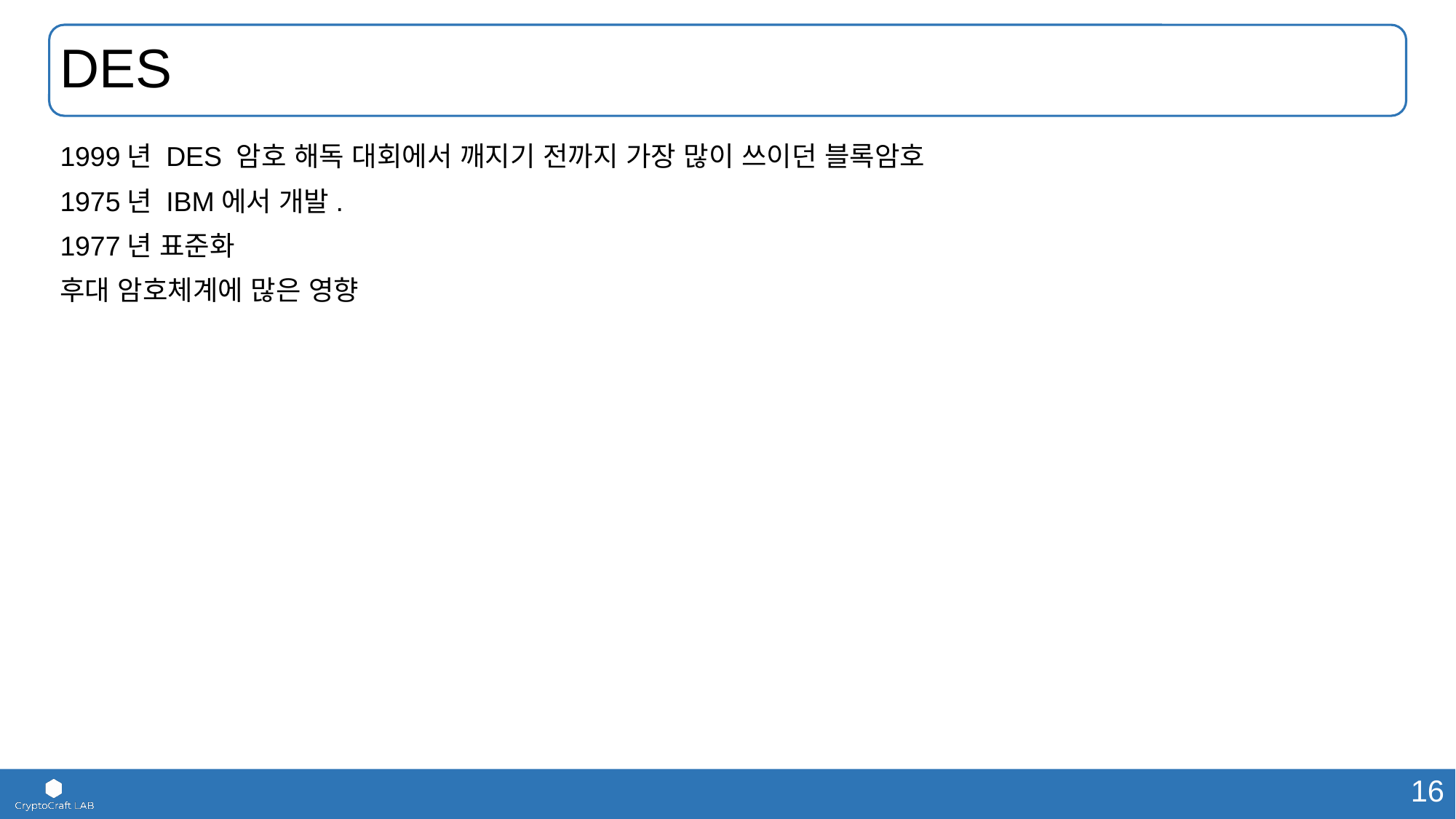

# DES
1999년 DES 암호 해독 대회에서 깨지기 전까지 가장 많이 쓰이던 블록암호
1975년 IBM에서 개발.
1977년 표준화
후대 암호체계에 많은 영향